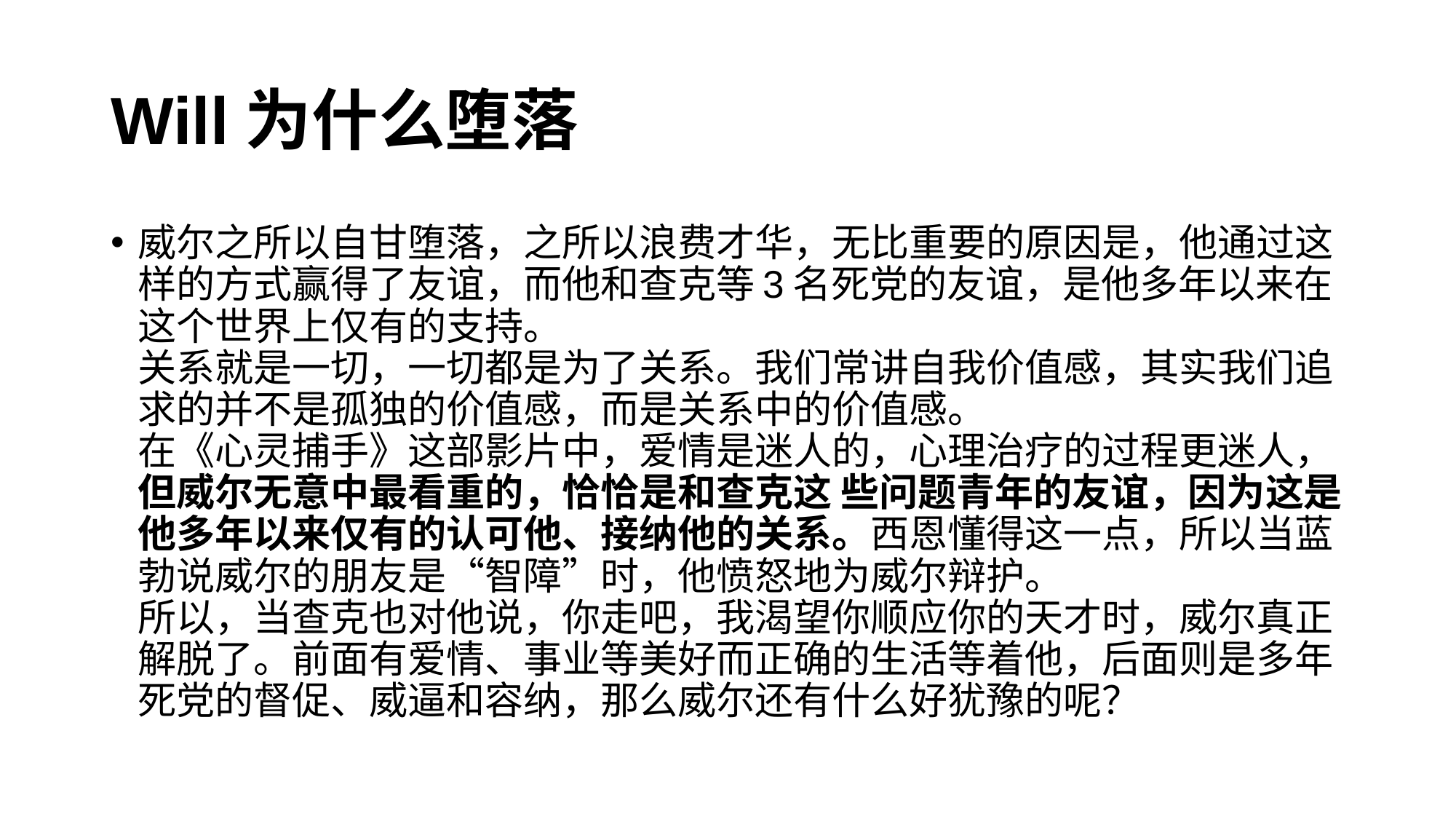

# Will为什么堕落
威尔之所以自甘堕落，之所以浪费才华，无比重要的原因是，他通过这样的方式赢得了友谊，而他和查克等3名死党的友谊，是他多年以来在这个世界上仅有的支持。
关系就是一切，一切都是为了关系。我们常讲自我价值感，其实我们追求的并不是孤独的价值感，而是关系中的价值感。
在《心灵捕手》这部影片中，爱情是迷人的，心理治疗的过程更迷人，但威尔无意中最看重的，恰恰是和查克这 些问题青年的友谊，因为这是他多年以来仅有的认可他、接纳他的关系。西恩懂得这一点，所以当蓝勃说威尔的朋友是“智障”时，他愤怒地为威尔辩护。
所以，当查克也对他说，你走吧，我渴望你顺应你的天才时，威尔真正解脱了。前面有爱情、事业等美好而正确的生活等着他，后面则是多年死党的督促、威逼和容纳，那么威尔还有什么好犹豫的呢？